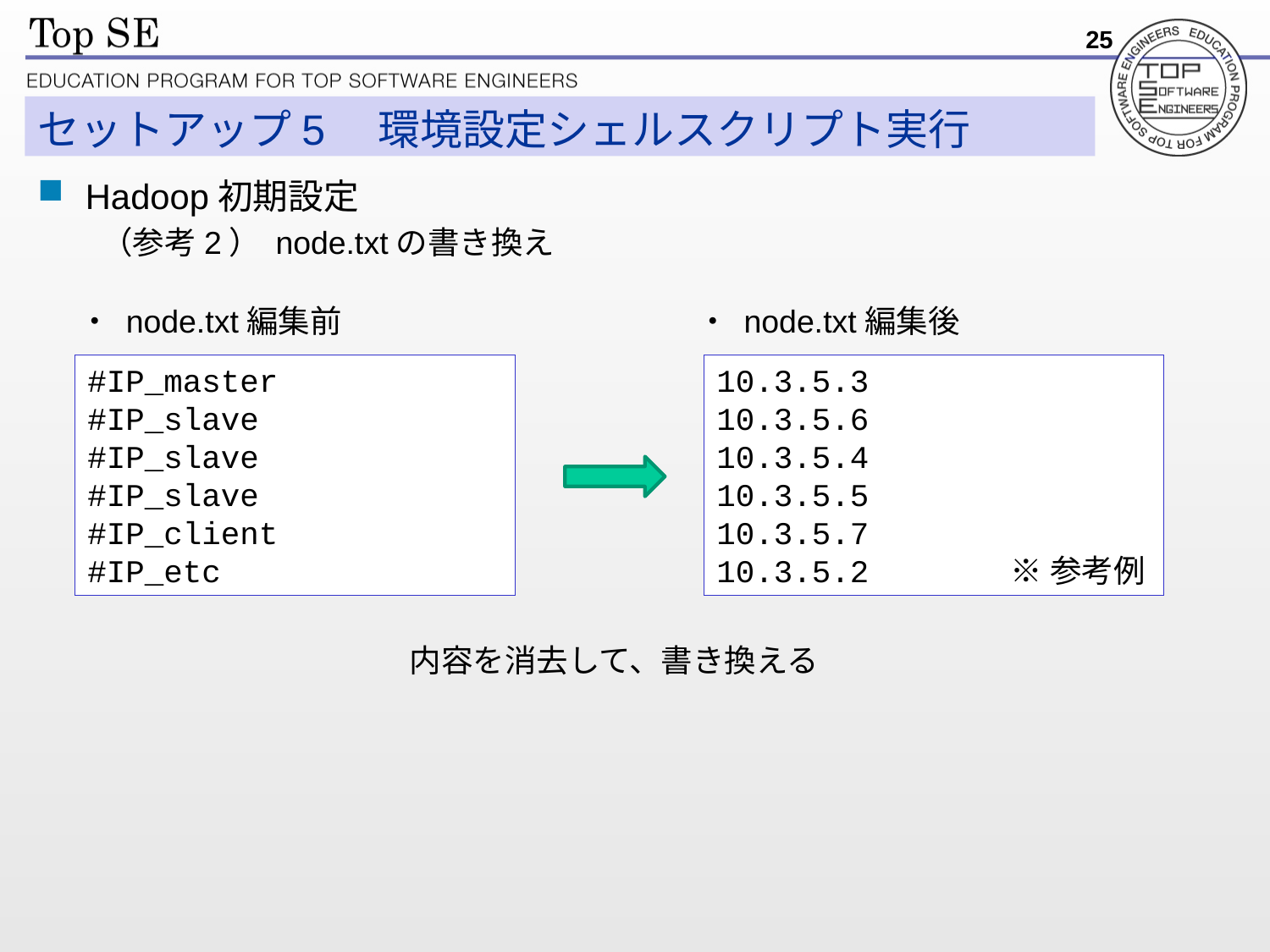

25
# セットアップ5　環境設定シェルスクリプト実行
Hadoop初期設定
（参考2） node.txtの書き換え

・ node.txt編集前

・ node.txt編集後
#IP_master
#IP_slave
#IP_slave
#IP_slave
#IP_client
#IP_etc
10.3.5.3
10.3.5.6
10.3.5.4
10.3.5.5
10.3.5.7
10.3.5.2

※参考例
内容を消去して、書き換える